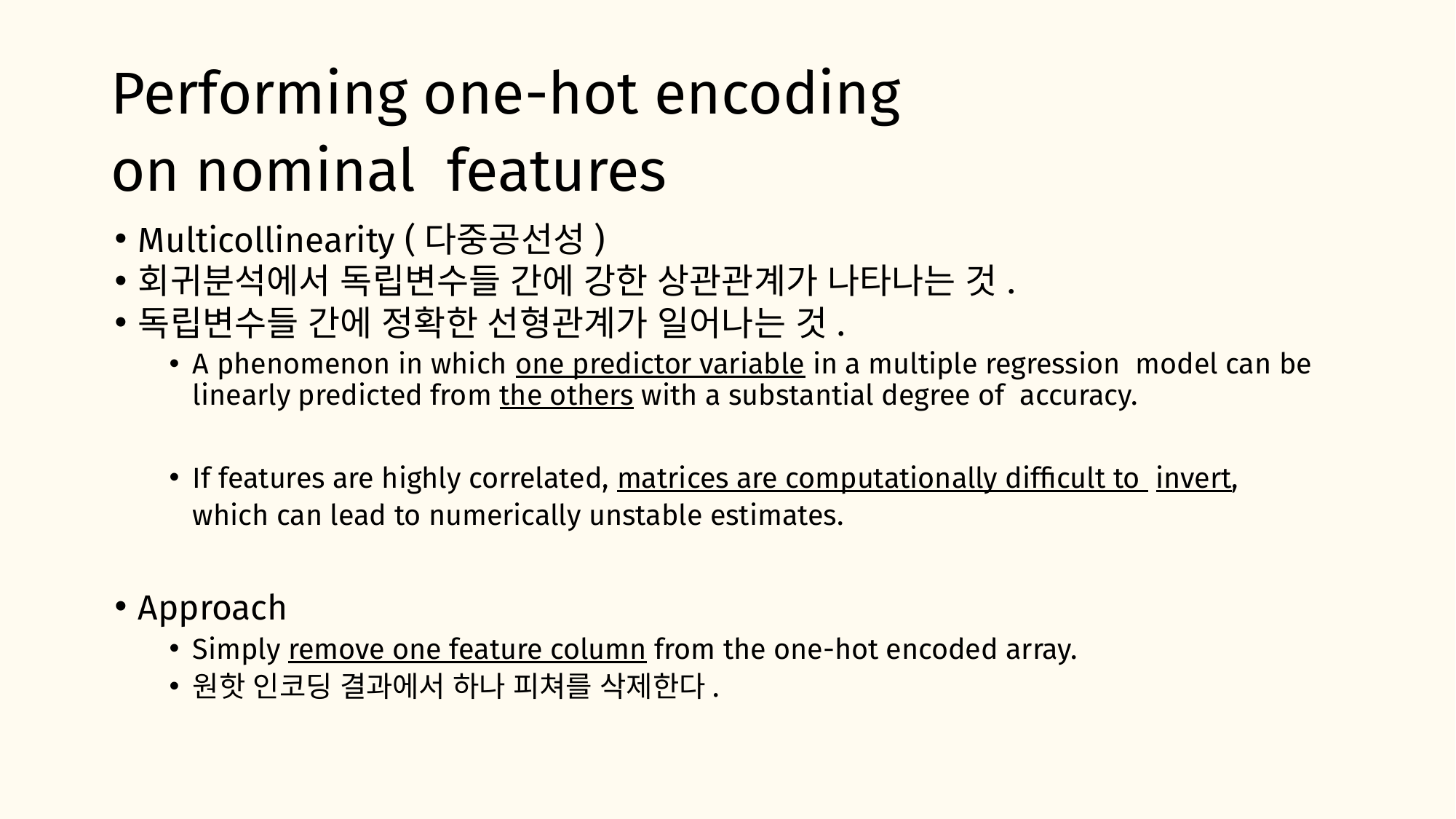

# Performing one-hot encoding on nominal  features
Multicollinearity (다중공선성)
회귀분석에서 독립변수들 간에 강한 상관관계가 나타나는 것.
독립변수들 간에 정확한 선형관계가 일어나는 것.
A phenomenon in which one predictor variable in a multiple regression  model can be linearly predicted from the others with a substantial degree of  accuracy.

If features are highly correlated, matrices are computationally difficult to  invert, which can lead to numerically unstable estimates.

Approach
Simply remove one feature column from the one-hot encoded array.
원핫 인코딩 결과에서 하나 피쳐를 삭제한다.